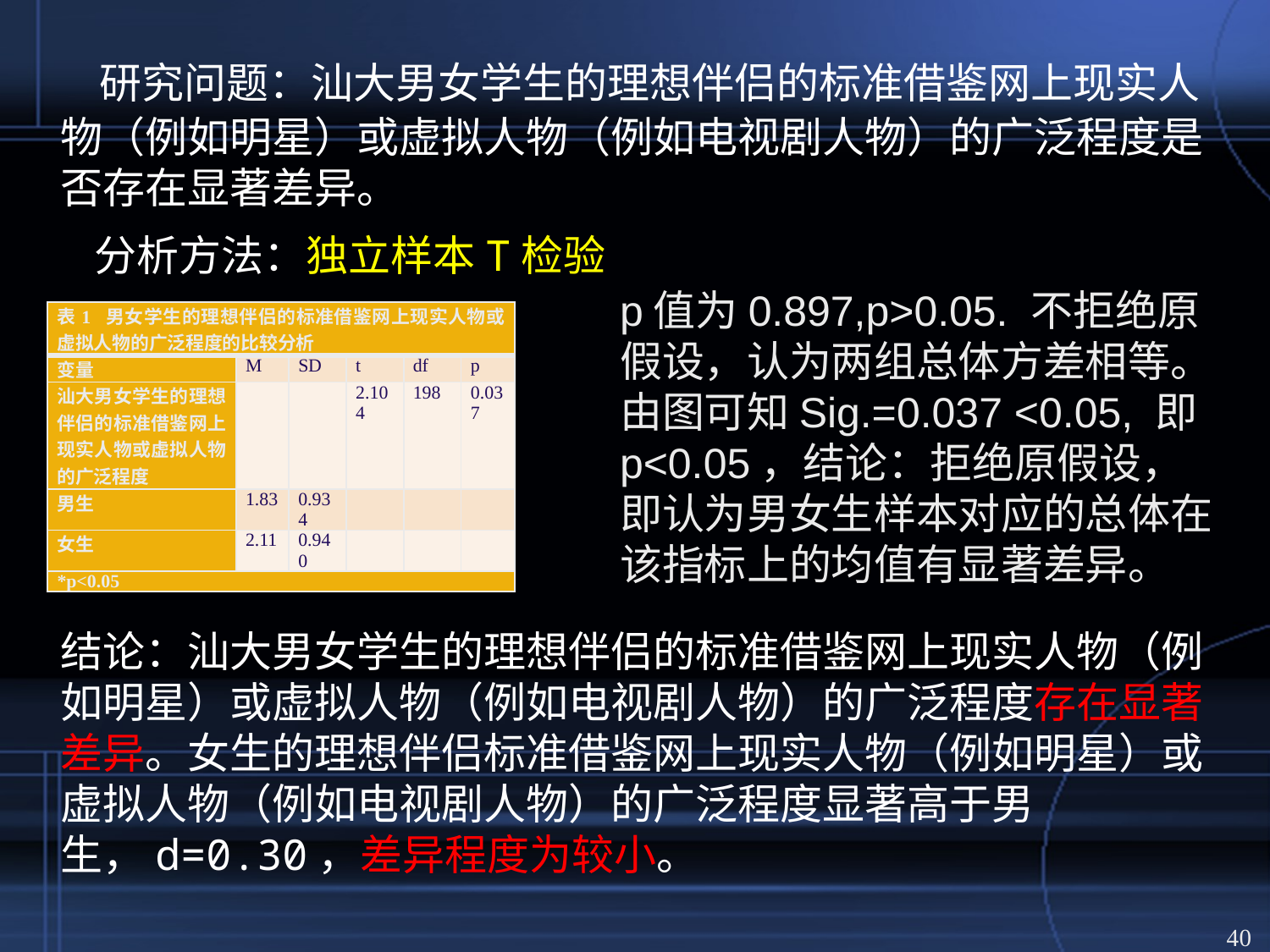

研究问题：汕大男女学生的理想伴侣的标准借鉴网上现实人物（例如明星）或虚拟人物（例如电视剧人物）的广泛程度是否存在显著差异。
  分析方法：独立样本T检验

结论：汕大男女学生的理想伴侣的标准借鉴网上现实人物（例如明星）或虚拟人物（例如电视剧人物）的广泛程度存在显著差异。女生的理想伴侣标准借鉴网上现实人物（例如明星）或虚拟人物（例如电视剧人物）的广泛程度显著高于男生，d=0.30，差异程度为较小。
p值为0.897,p>0.05. 不拒绝原假设，认为两组总体方差相等。由图可知Sig.=0.037 <0.05, 即p<0.05，结论：拒绝原假设，即认为男女生样本对应的总体在该指标上的均值有显著差异。

| 表1 男女学生的理想伴侣的标准借鉴网上现实人物或虚拟人物的广泛程度的比较分析 |  |  |  |  |  |
| --- | --- | --- | --- | --- | --- |
| 变量 | M | SD | t | df | p |
| 汕大男女学生的理想伴侣的标准借鉴网上现实人物或虚拟人物的广泛程度 |  |  | 2.104 | 198 | 0.037 |
| 男生 | 1.83 | 0.934 |  |  |  |
| 女生 | 2.11 | 0.940 |  |  |  |
| \*p<0.05 |  |  |  |  |  |

40